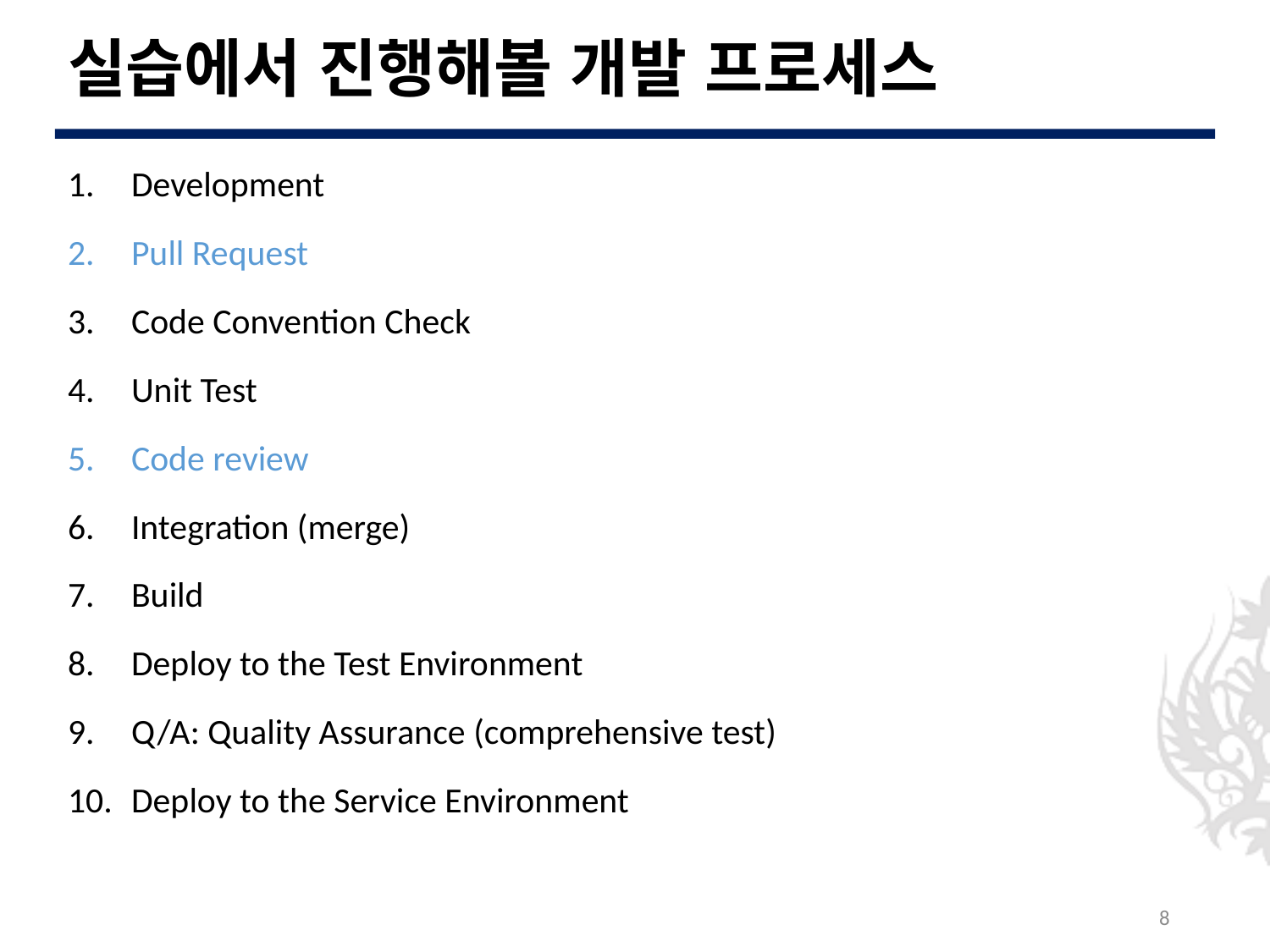

# 실습에서 진행해볼 개발 프로세스
Development
Pull Request
Code Convention Check
Unit Test
Code review
Integration (merge)
Build
Deploy to the Test Environment
Q/A: Quality Assurance (comprehensive test)
Deploy to the Service Environment
8